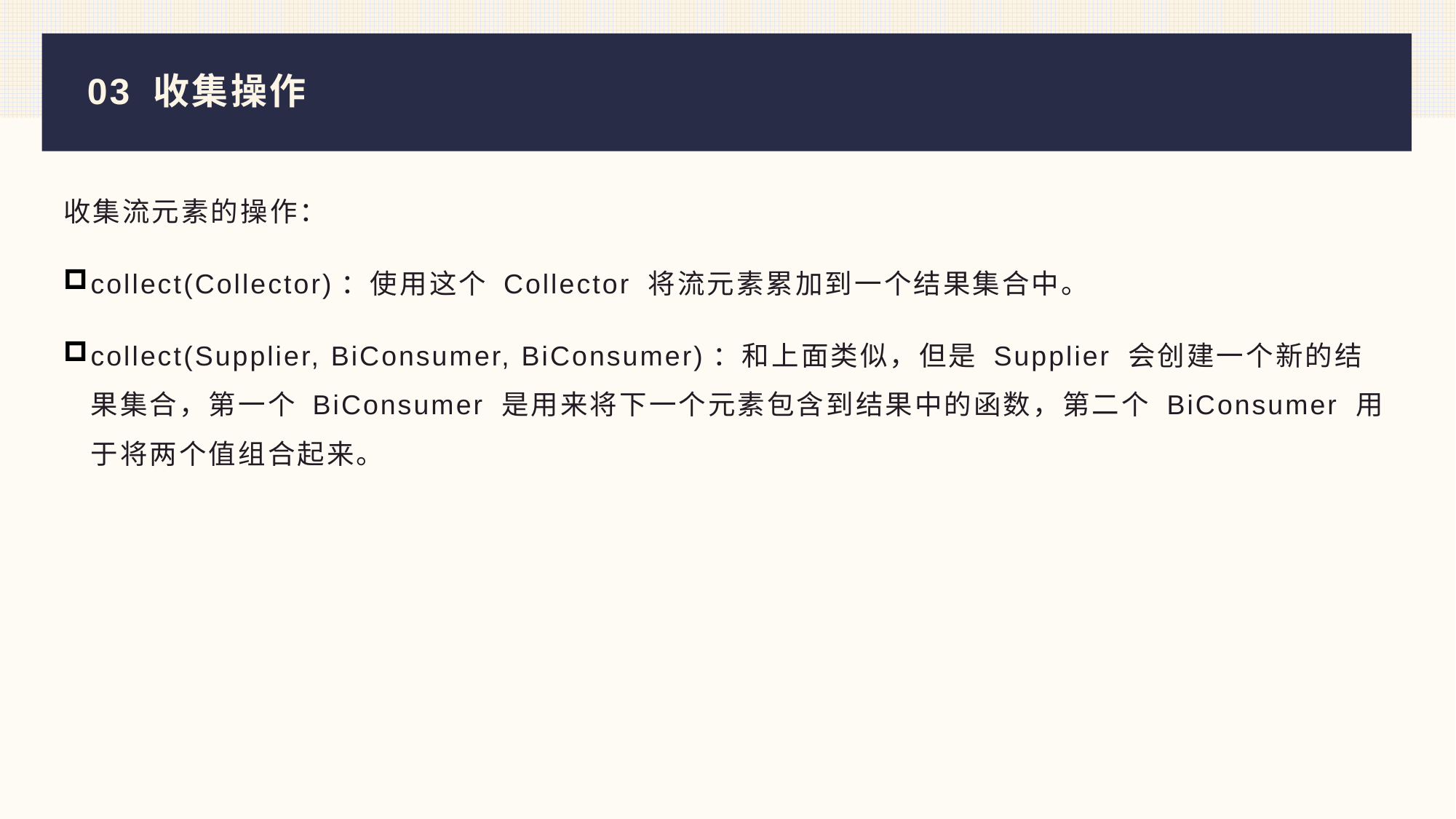

# 03 收集操作
收集流元素的操作：
collect(Collector)：使用这个 Collector 将流元素累加到一个结果集合中。
collect(Supplier, BiConsumer, BiConsumer)：和上面类似，但是 Supplier 会创建一个新的结果集合，第一个 BiConsumer 是用来将下一个元素包含到结果中的函数，第二个 BiConsumer 用于将两个值组合起来。